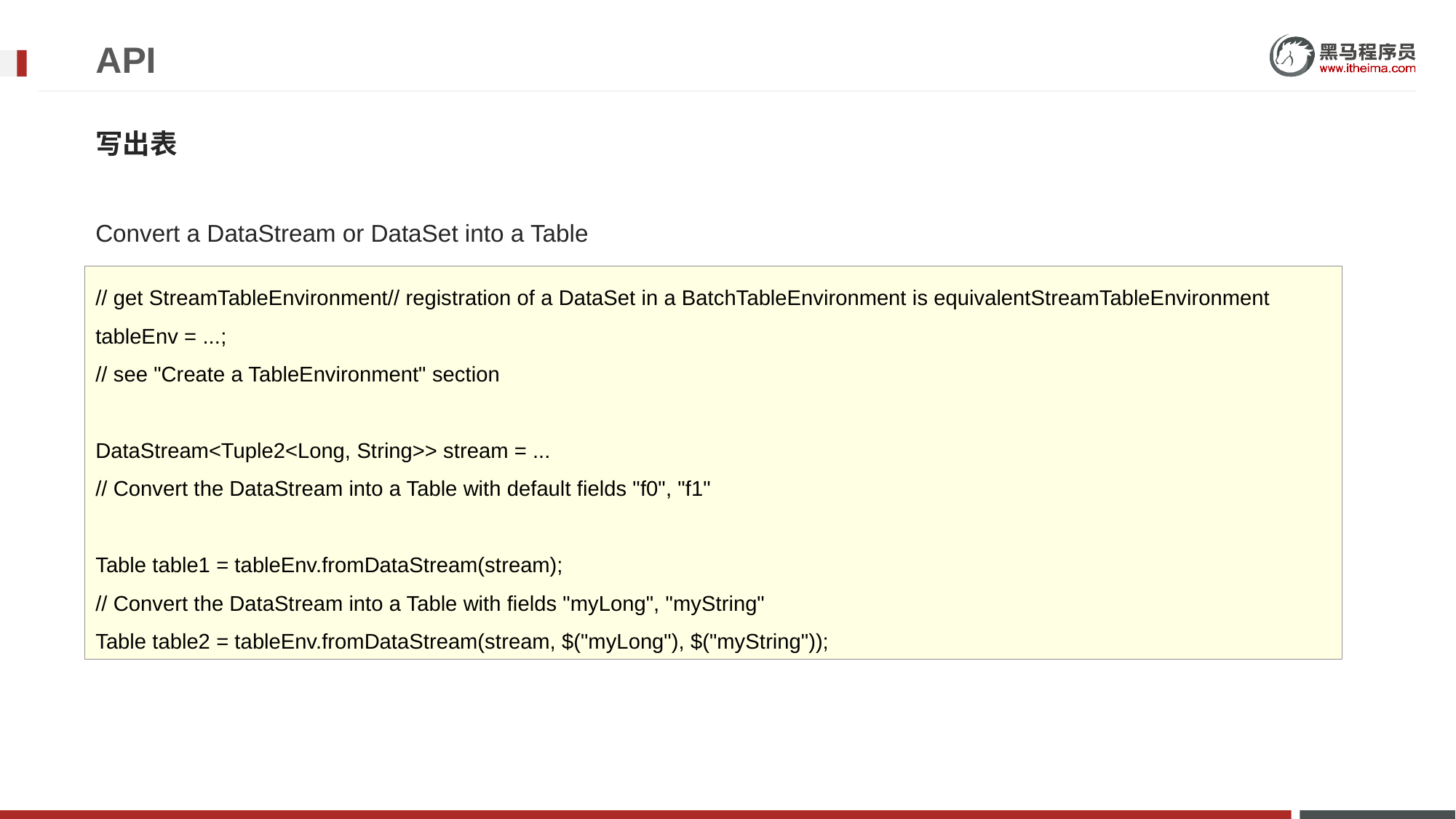

# API
写出表
Convert a DataStream or DataSet into a Table
// get StreamTableEnvironment// registration of a DataSet in a BatchTableEnvironment is equivalentStreamTableEnvironment tableEnv = ...;
// see "Create a TableEnvironment" section

DataStream<Tuple2<Long, String>> stream = ...
// Convert the DataStream into a Table with default fields "f0", "f1"

Table table1 = tableEnv.fromDataStream(stream);
// Convert the DataStream into a Table with fields "myLong", "myString"
Table table2 = tableEnv.fromDataStream(stream, $("myLong"), $("myString"));